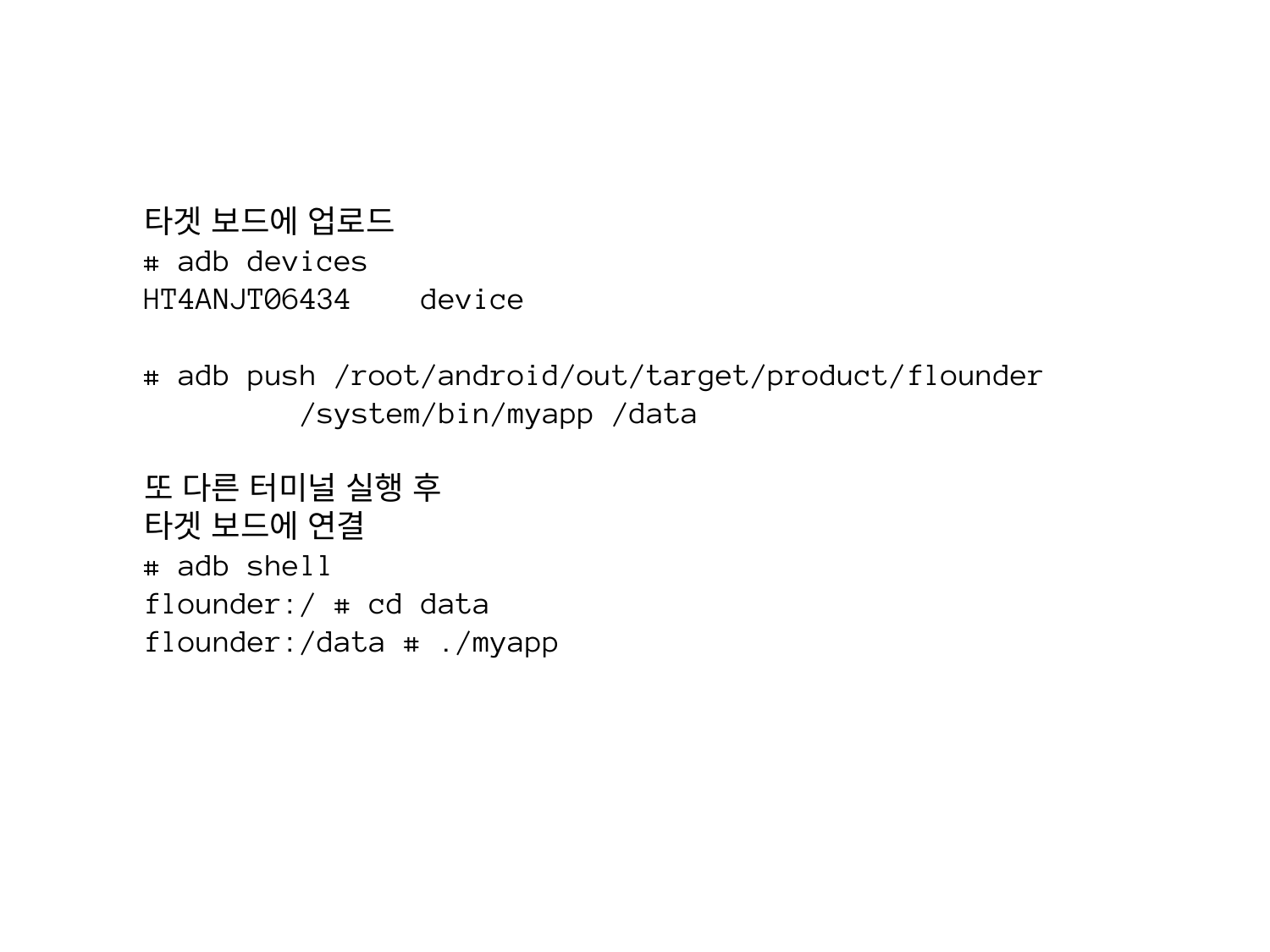

타겟 보드에 업로드
# adb devices
HT4ANJT06434    device

# adb push /root/android/out/target/product/flounder
         /system/bin/myapp /data

또 다른 터미널 실행 후
타겟 보드에 연결
# adb shell
flounder:/ # cd data
flounder:/data # ./myapp